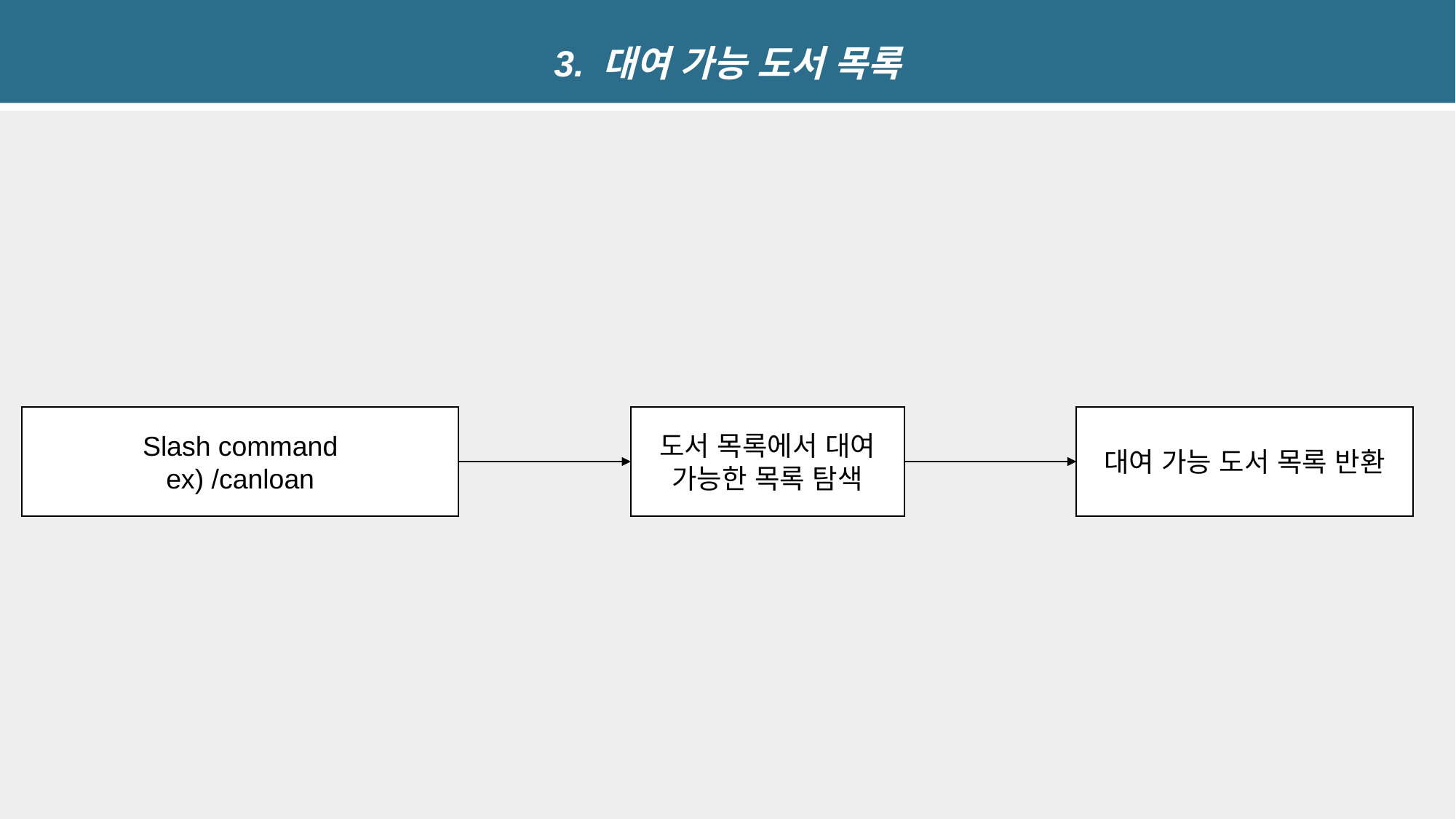

3. 대여 가능 도서 목록
Slash command
ex) /canloan
도서 목록에서 대여 가능한 목록 탐색
대여 가능 도서 목록 반환